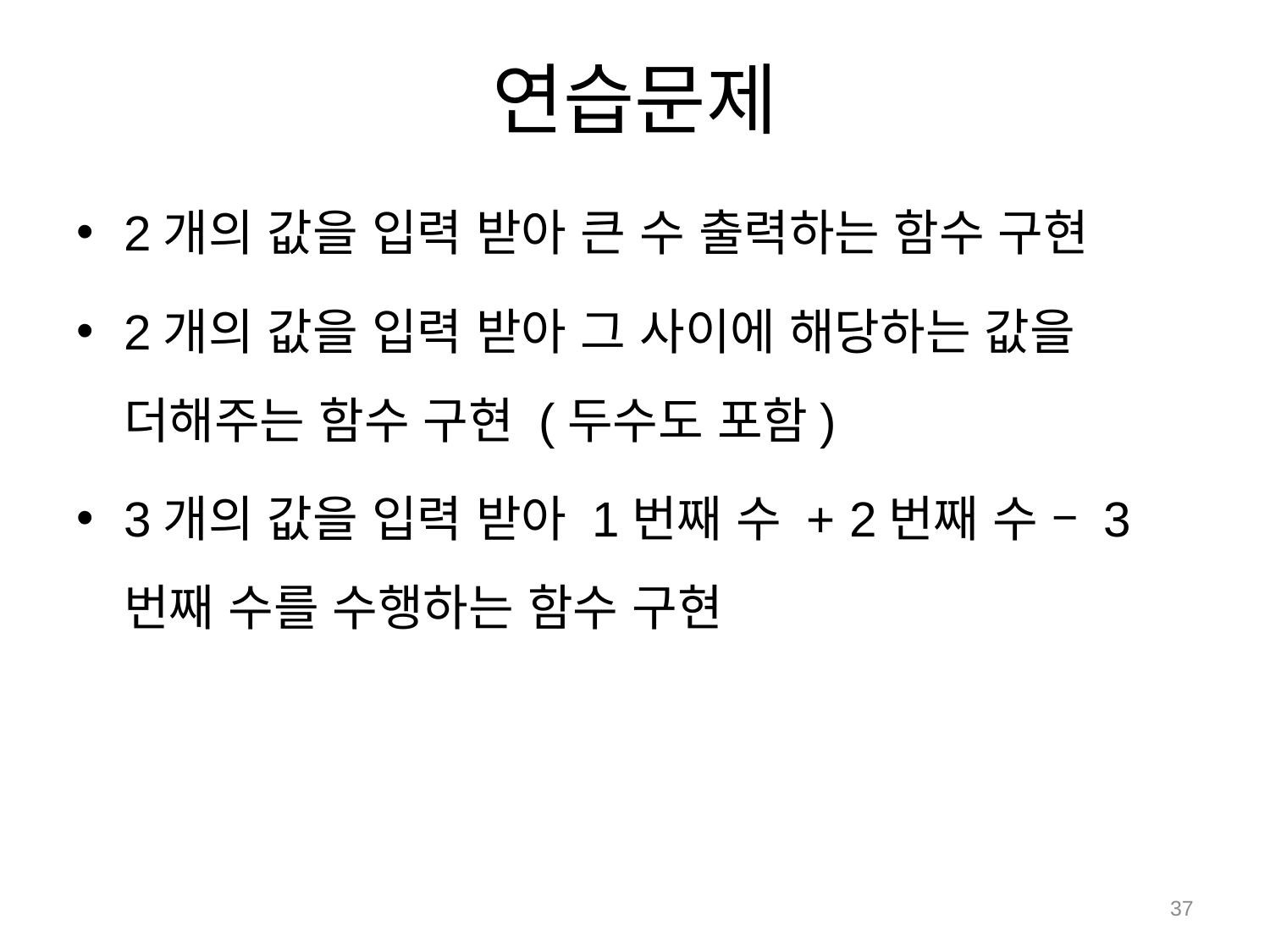

# 연습문제
2개의 값을 입력 받아 큰 수 출력하는 함수 구현
2개의 값을 입력 받아 그 사이에 해당하는 값을 더해주는 함수 구현 (두수도 포함)
3개의 값을 입력 받아 1번째 수 + 2번째 수 – 3번째 수를 수행하는 함수 구현

37